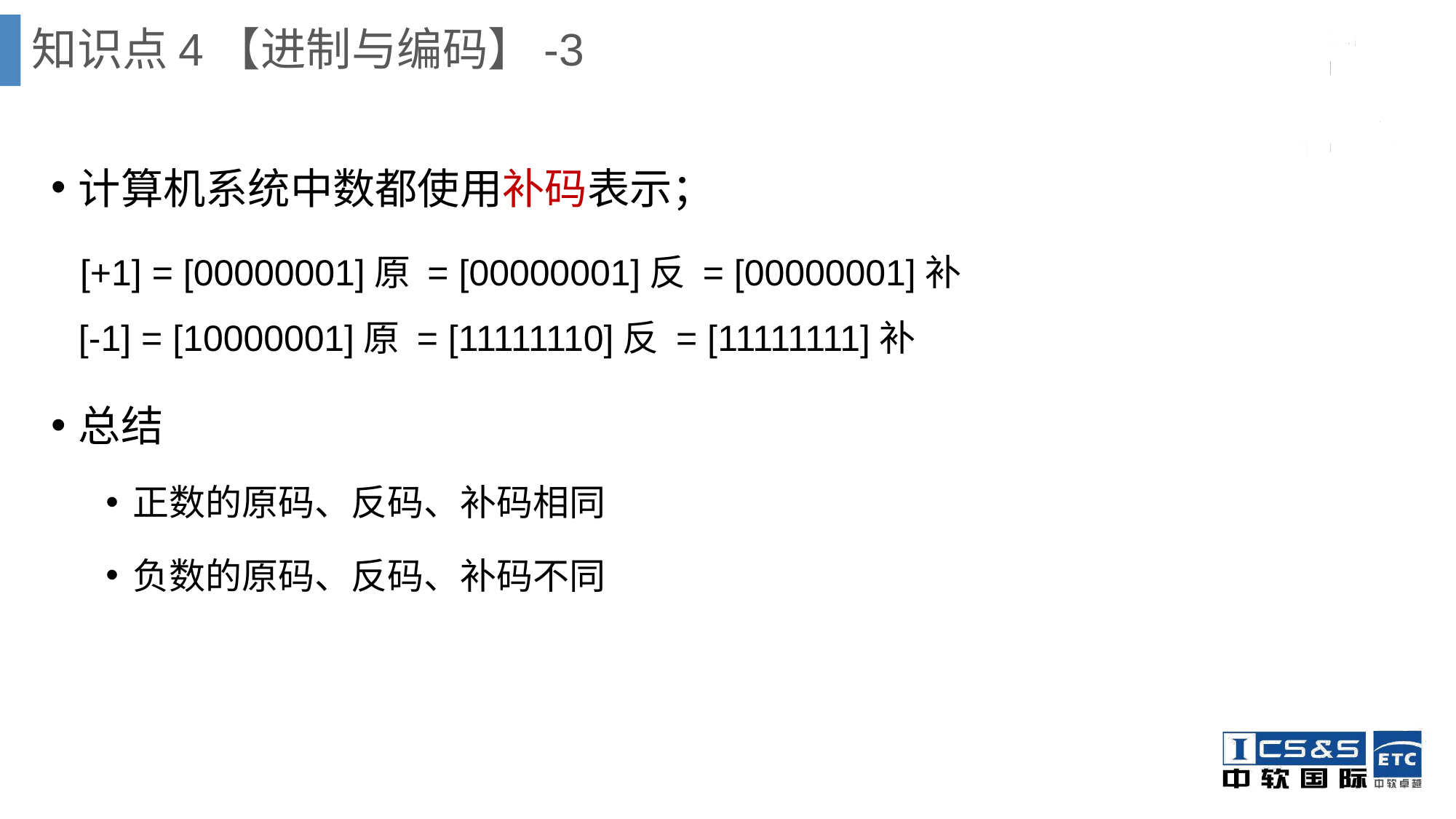

知识点4【进制与编码】-3
计算机系统中数都使用补码表示；
   [+1] = [00000001]原 = [00000001]反 = [00000001]补
[-1] = [10000001]原 = [11111110]反 = [11111111]补
总结
正数的原码、反码、补码相同
负数的原码、反码、补码不同